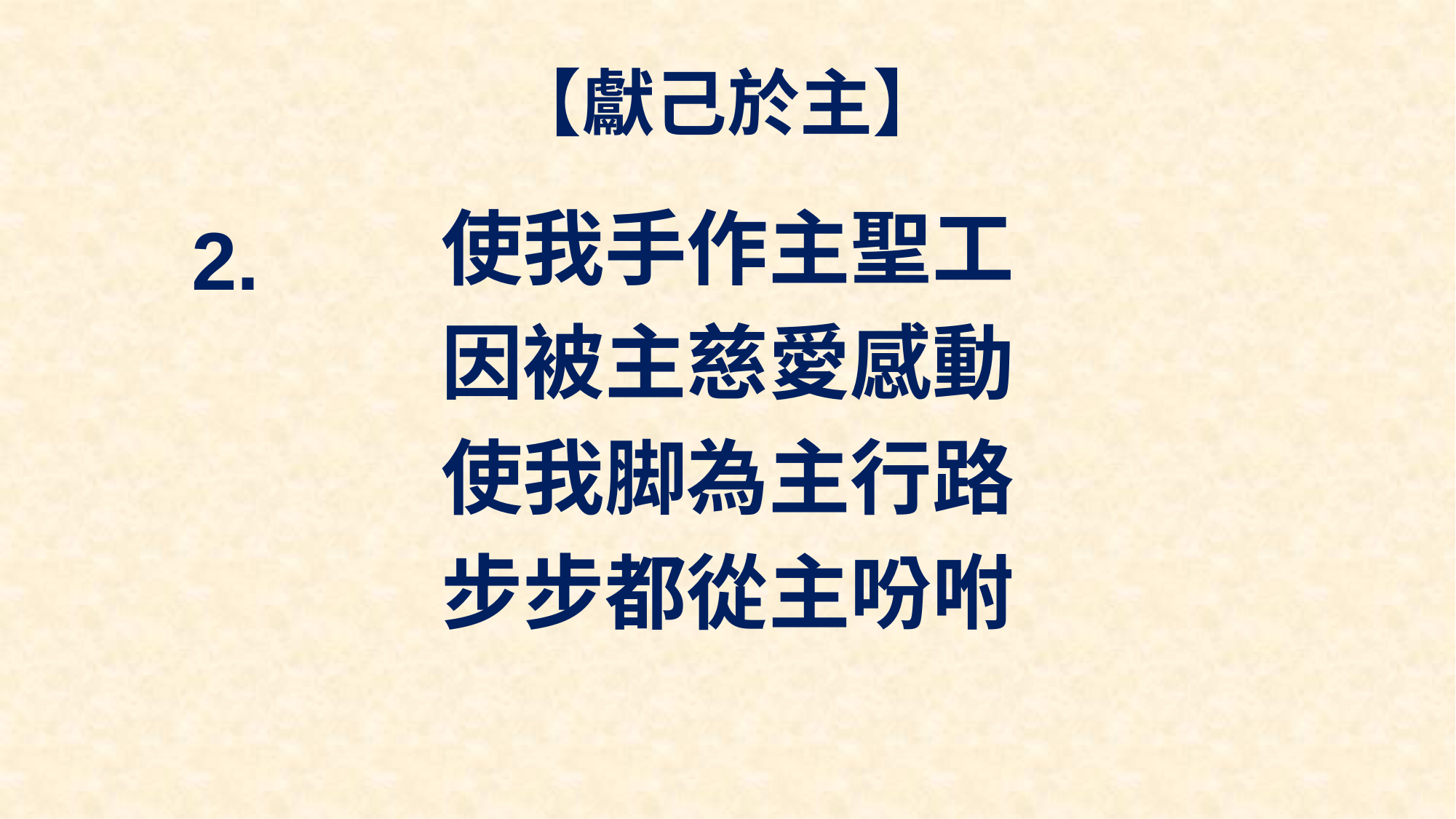

# 【獻己於主】
使我手作主聖工
因被主慈愛感動
使我脚為主行路
步步都從主吩咐
2.